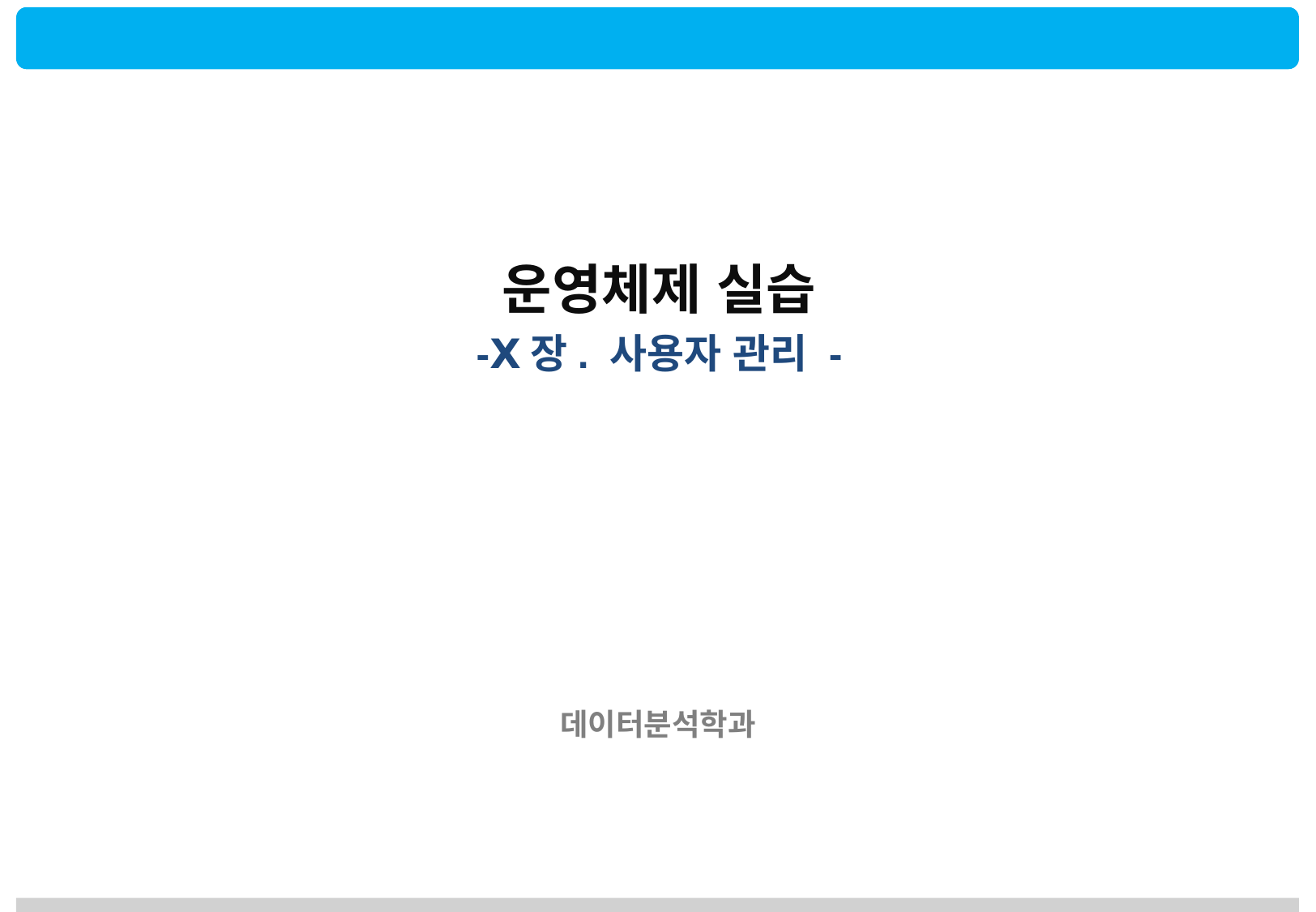

운영체제 실습
-Ⅹ장. 사용자 관리 -
데이터분석학과